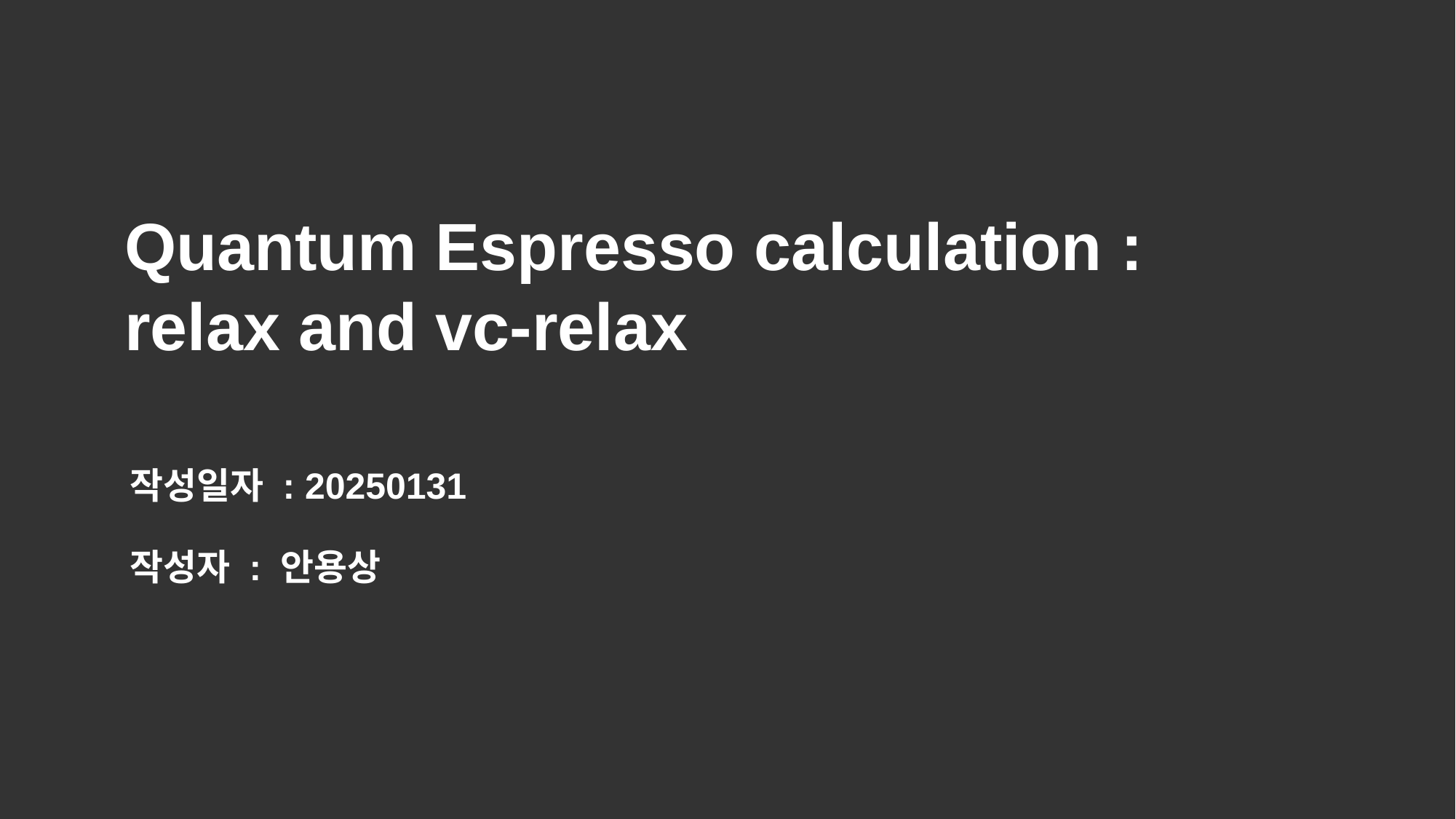

Quantum Espresso calculation :
relax and vc-relax
작성일자 : 20250131
작성자 : 안용상